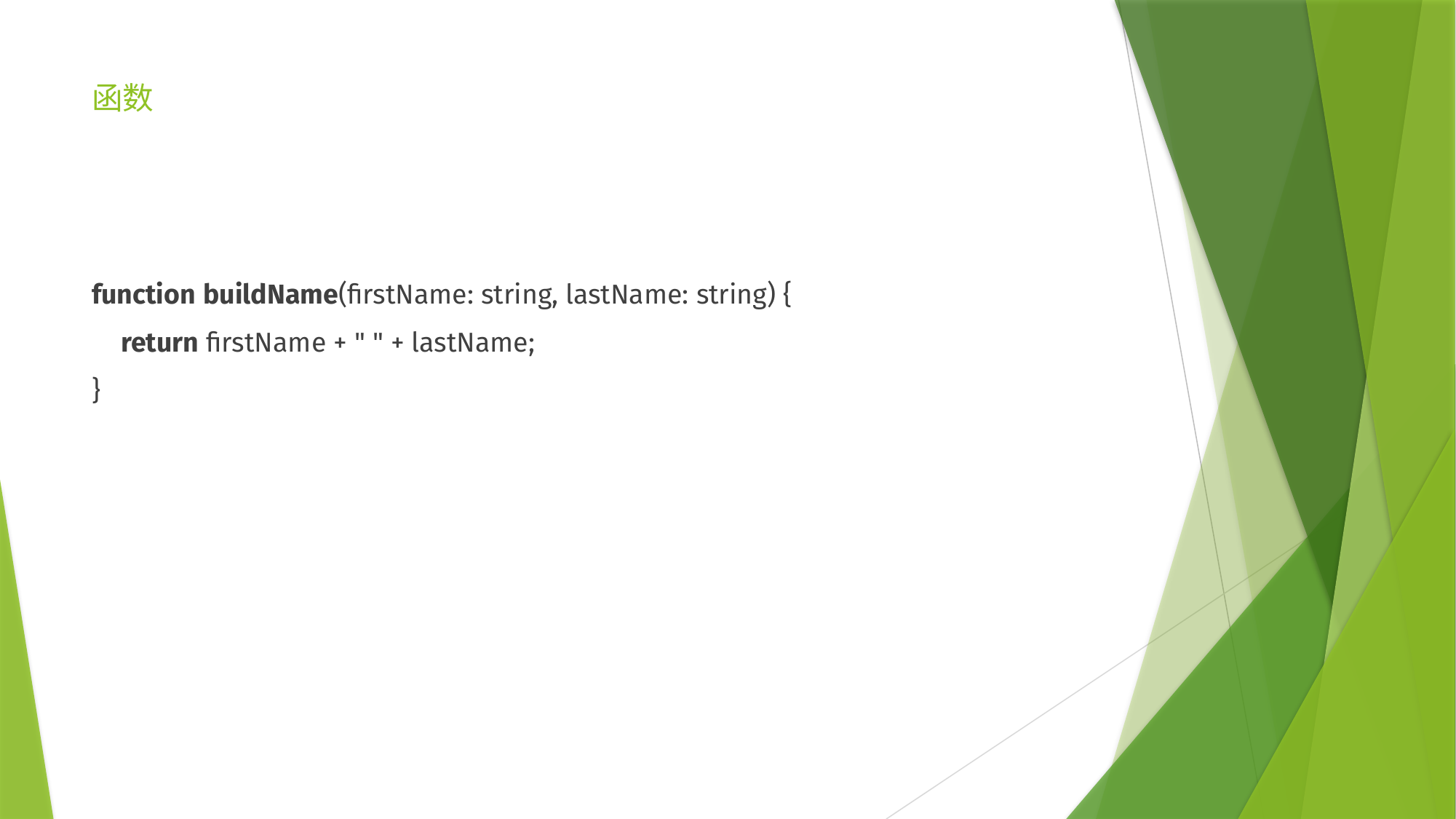

# 函数

function buildName(firstName: string, lastName: string) {
    return firstName + " " + lastName;
}